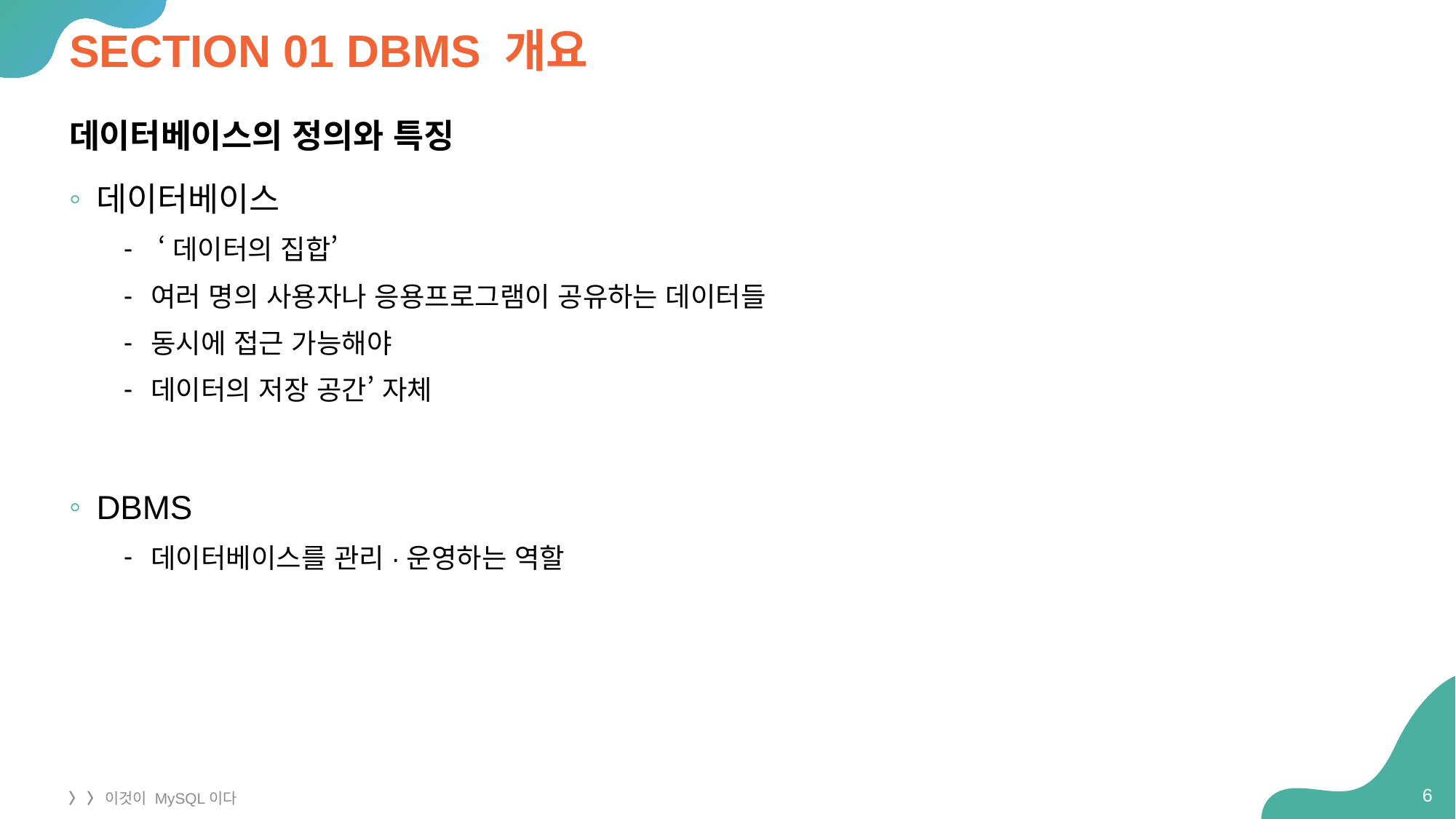

# SECTION 01 DBMS 개요
데이터베이스의 정의와 특징
데이터베이스
 ‘데이터의 집합’
여러 명의 사용자나 응용프로그램이 공유하는 데이터들
동시에 접근 가능해야
데이터의 저장 공간’ 자체

DBMS
데이터베이스를 관리·운영하는 역할

6
〉 〉 이것이 MySQL이다